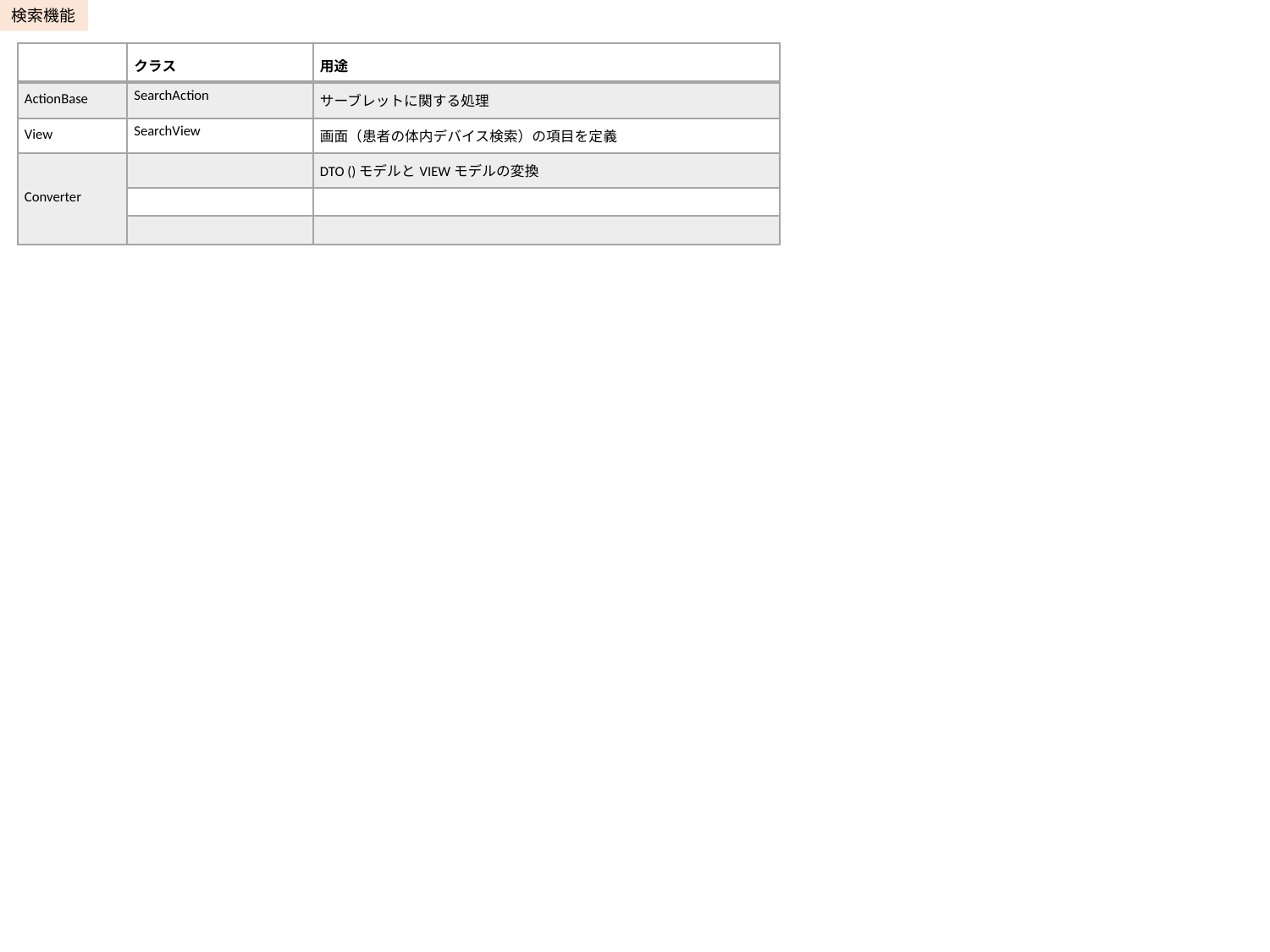

検索機能
|  | クラス | 用途 |
| --- | --- | --- |
| ActionBase | SearchAction | サーブレットに関する処理 |
| View | SearchView | 画面（患者の体内デバイス検索）の項目を定義 |
| Converter |  | DTO ()モデルとVIEWモデルの変換 |
|  |  |  |
|  |  |  |